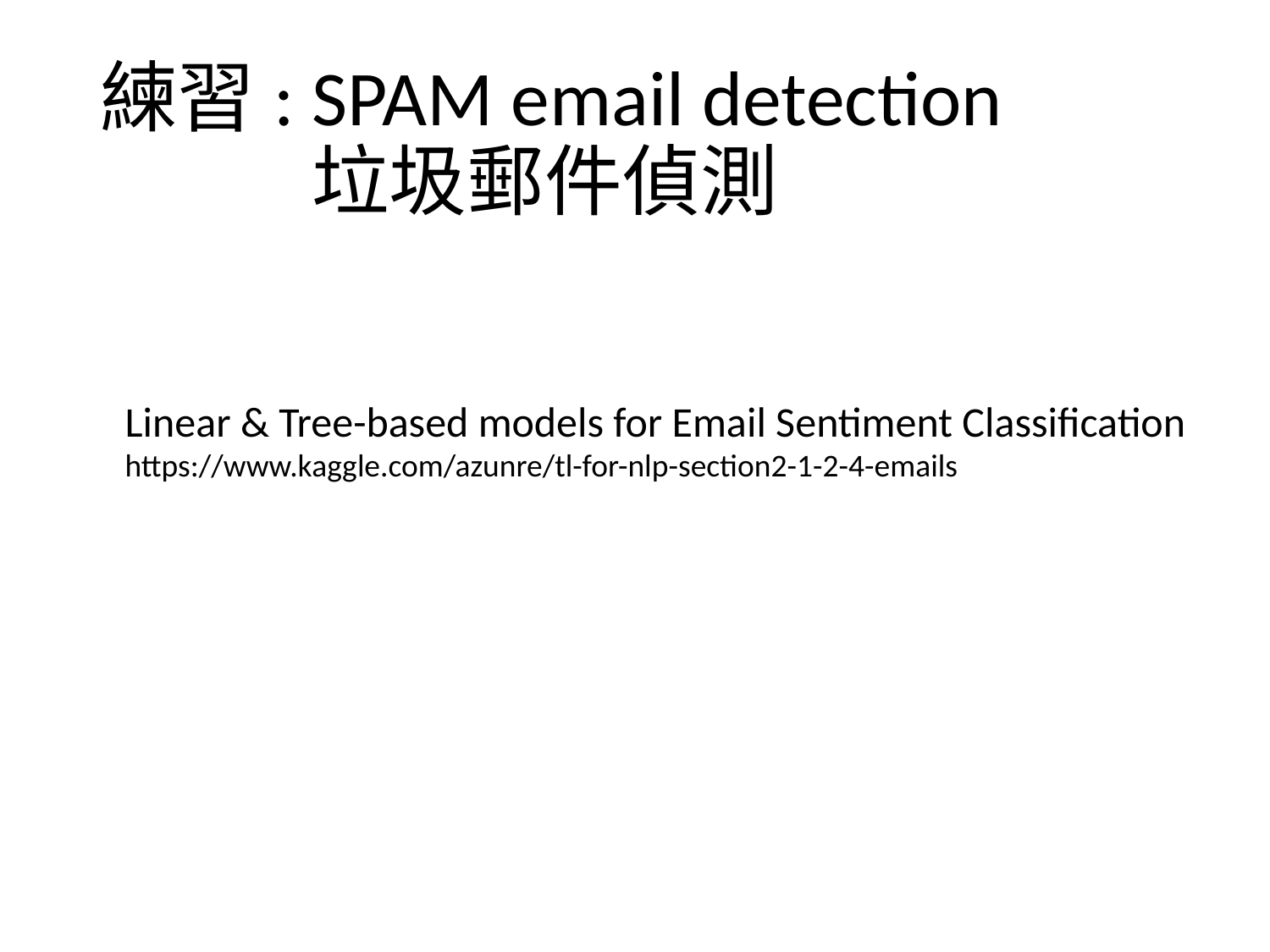

# 練習: SPAM email detection 垃圾郵件偵測
Linear & Tree-based models for Email Sentiment Classification
https://www.kaggle.com/azunre/tl-for-nlp-section2-1-2-4-emails